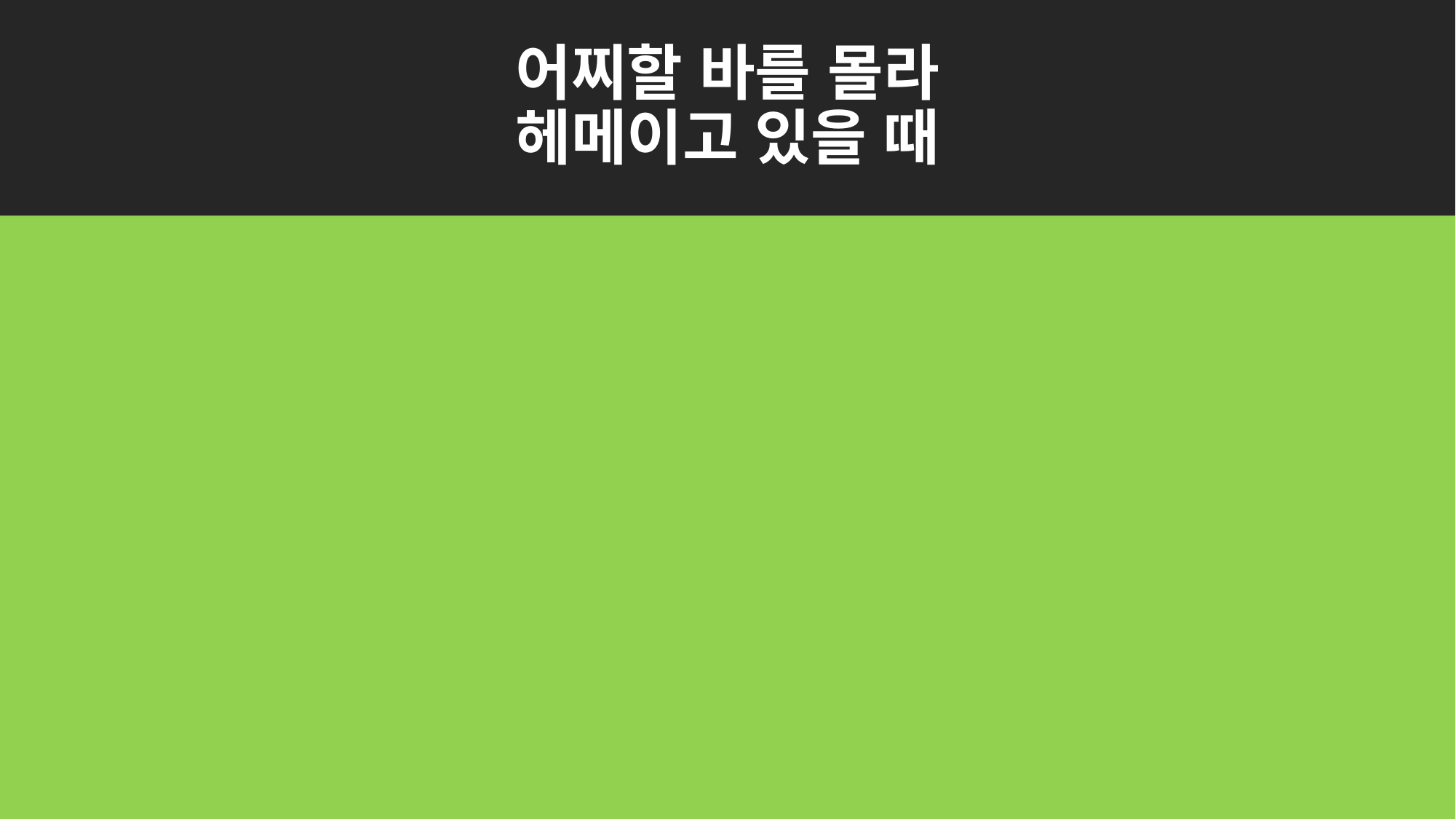

# 어찌할 바를 몰라 헤메이고 있을 때